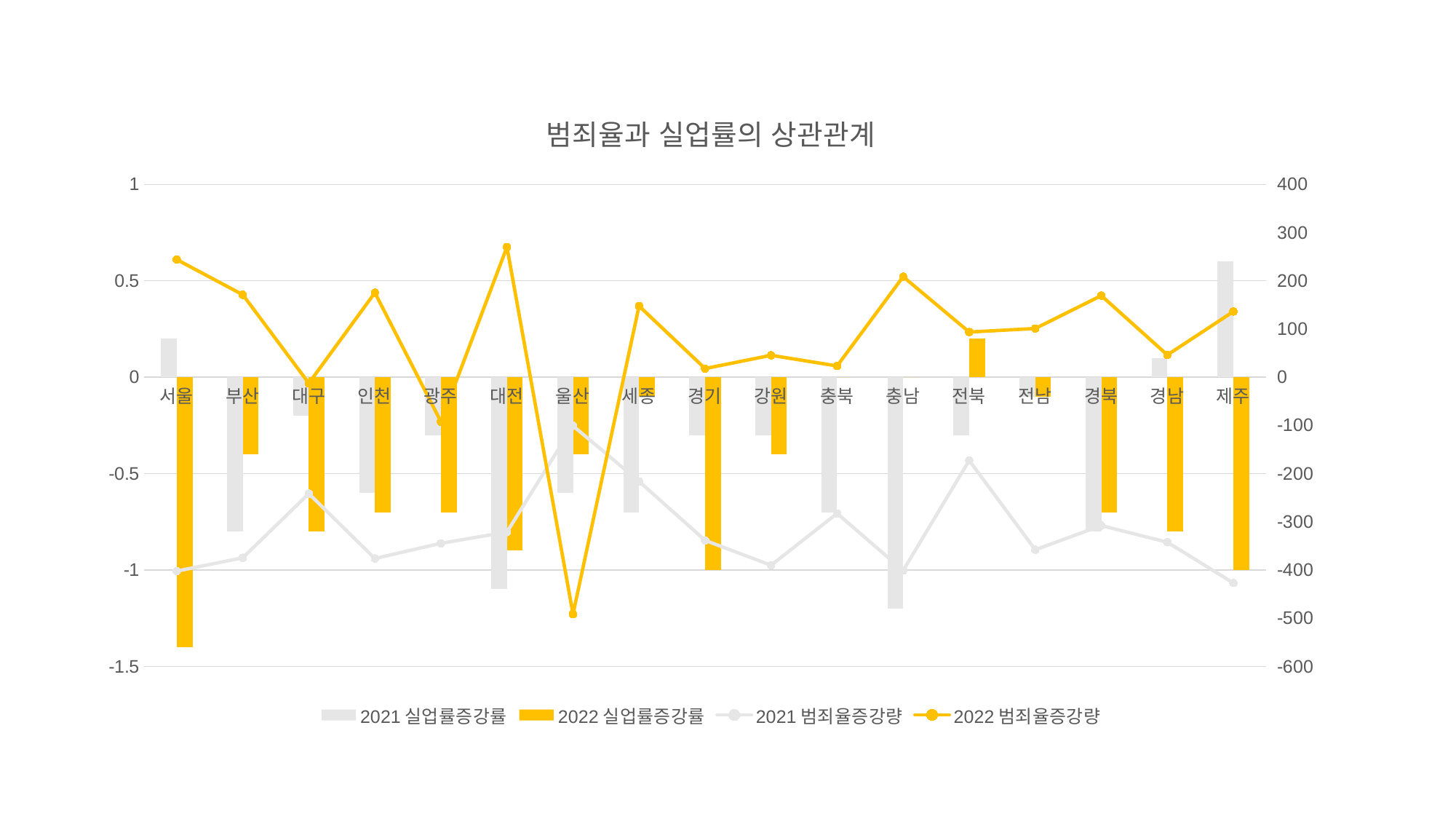

### Chart: 범죄율과 실업률의 상관관계

| Category | 2021실업률증강률 | 2022실업률증강률 | 2021범죄율증강량 | 2022범죄율증강량 |
|---|---|---|---|---|
| 서울 | 0.2 | -1.4 | -402.3 | 244.1 |
| 부산 | -0.8 | -0.4 | -374.6 | 171.1 |
| 대구 | -0.2 | -0.8 | -241.6 | -12.5 |
| 인천 | -0.6 | -0.7 | -376.1 | 175.3 |
| 광주 | -0.3 | -0.7 | -344.6 | -92.3 |
| 대전 | -1.1 | -0.9 | -321.3 | 270.2 |
| 울산 | -0.6 | -0.4 | -100.9 | -491.4 |
| 세종 | -0.7 | -0.1 | -216.2 | 147.7 |
| 경기 | -0.3 | -1.0 | -338.5 | 17.9 |
| 강원 | -0.3 | -0.4 | -390.1 | 45.5 |
| 충북 | -0.7 | 0.0 | -282.6 | 23.4 |
| 충남 | -1.2 | 0.0 | -401.0 | 208.5 |
| 전북 | -0.3 | 0.2 | -172.7 | 93.7 |
| 전남 | -0.1 | -0.1 | -357.9 | 101.0 |
| 경북 | -0.8 | -0.7 | -307.8 | 169.3 |
| 경남 | 0.1 | -0.8 | -342.3 | 46.2 |
| 제주 | 0.6 | -1.0 | -426.9 | 136.3 |